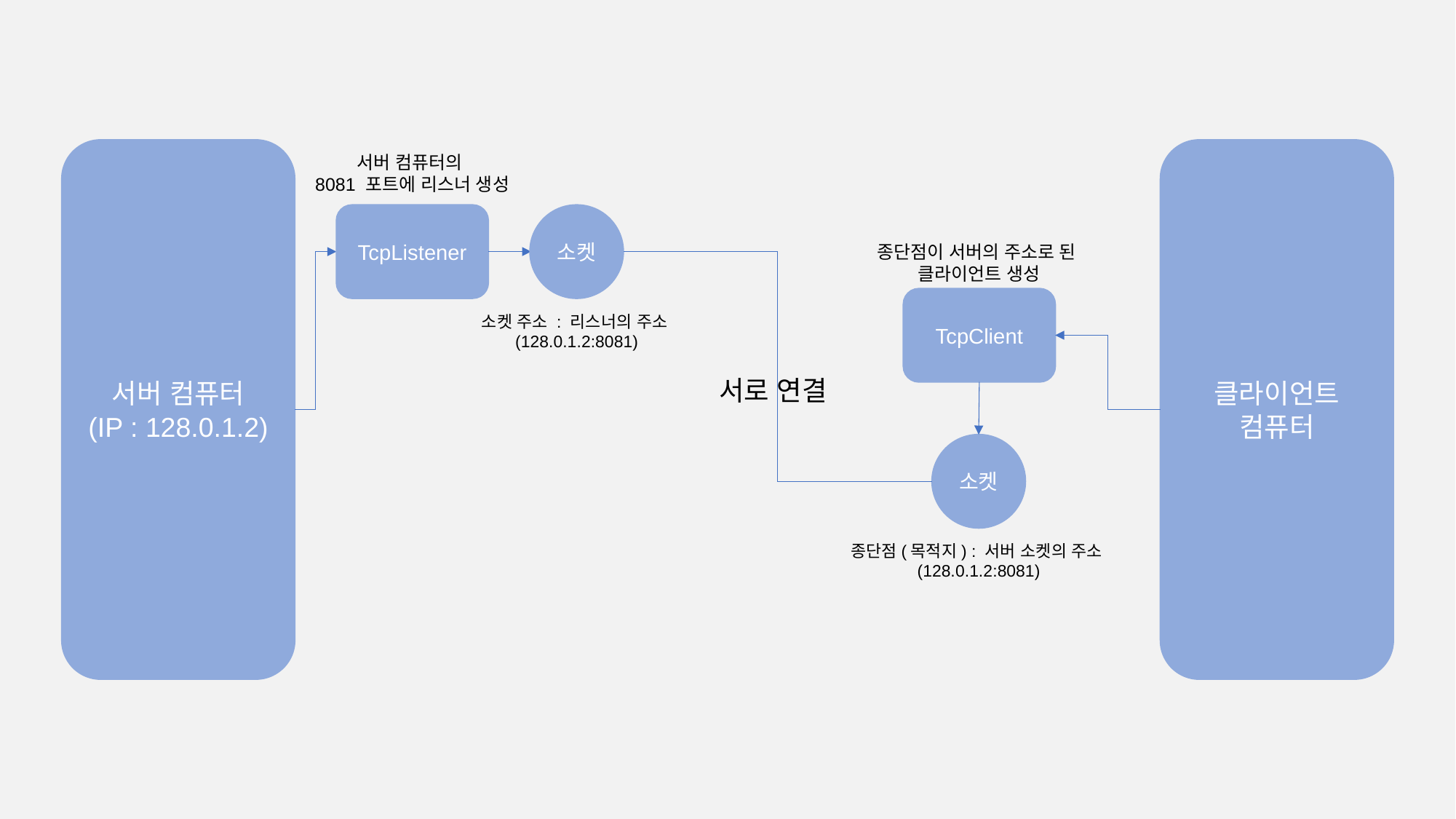

서버 컴퓨터
(IP : 128.0.1.2)
클라이언트
컴퓨터
서버 컴퓨터의
8081 포트에 리스너 생성
TcpListener
소켓
소켓 주소 : 리스너의 주소(128.0.1.2:8081)
종단점이 서버의 주소로 된
클라이언트 생성
TcpClient
서로 연결
소켓
종단점(목적지) : 서버 소켓의 주소(128.0.1.2:8081)